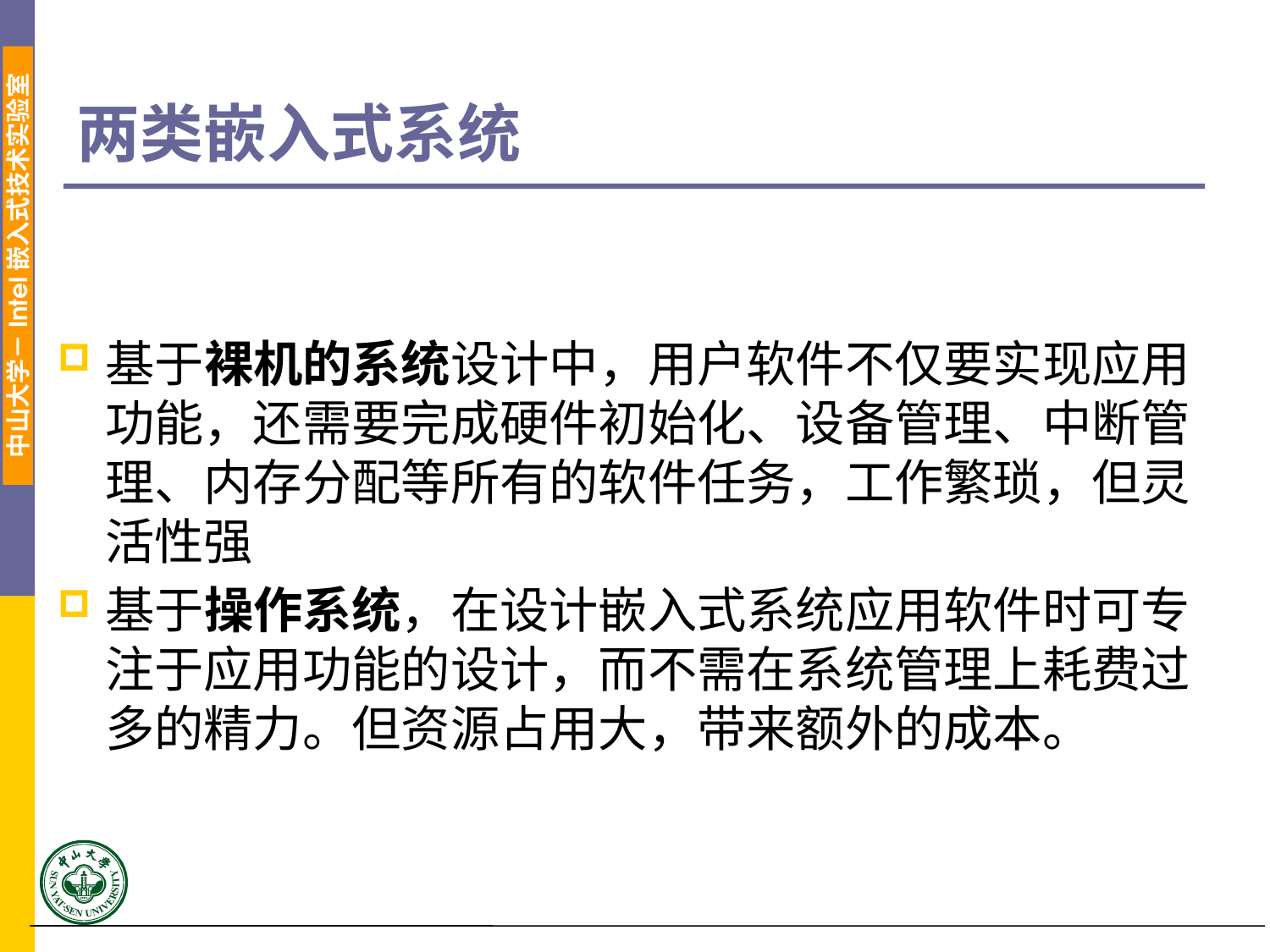

# 两类嵌入式系统
基于裸机的系统设计中，用户软件不仅要实现应用功能，还需要完成硬件初始化、设备管理、中断管理、内存分配等所有的软件任务，工作繁琐，但灵活性强
基于操作系统，在设计嵌入式系统应用软件时可专注于应用功能的设计，而不需在系统管理上耗费过多的精力。但资源占用大，带来额外的成本。